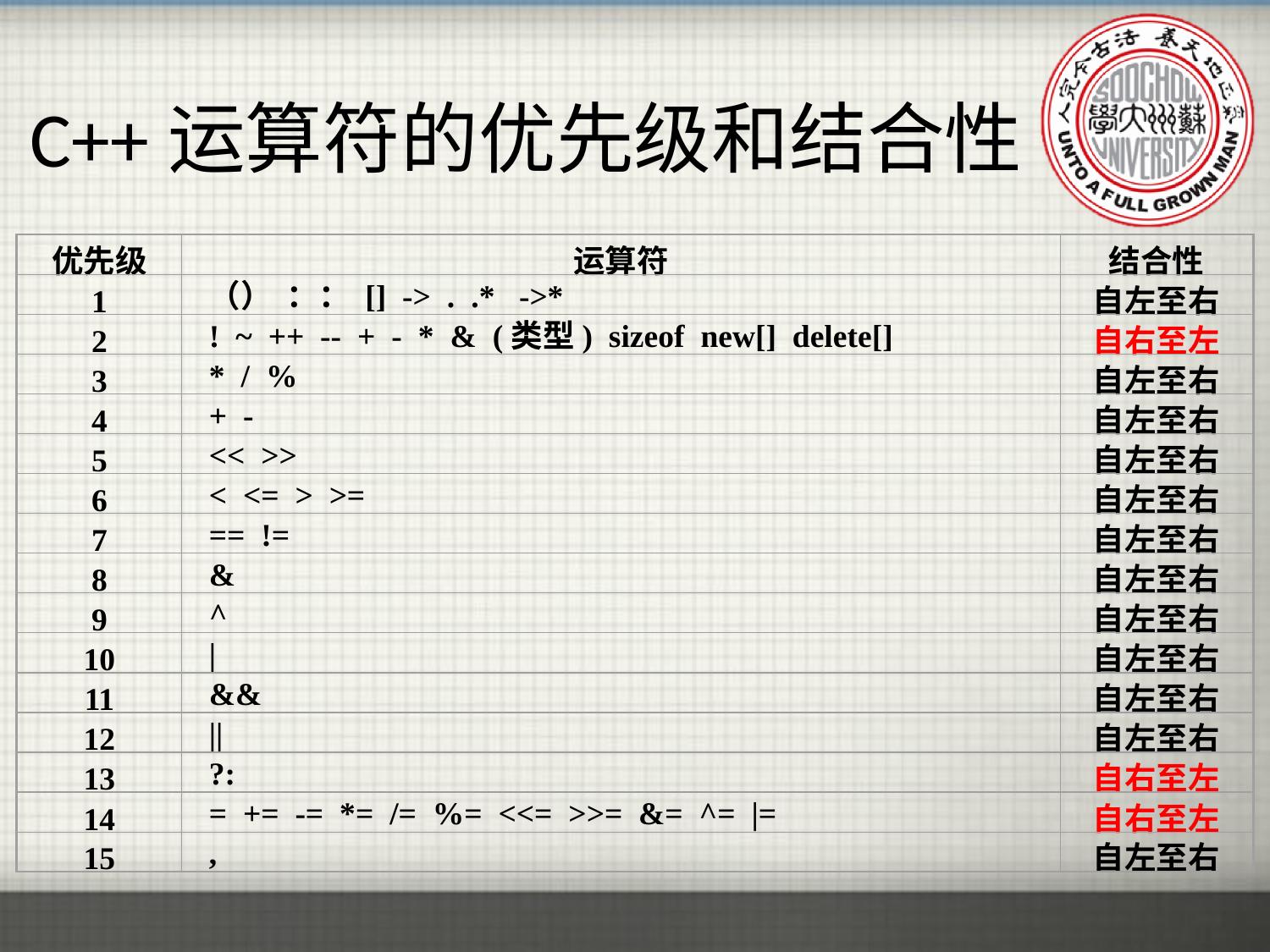

# C++运算符的优先级和结合性

优先级

运算符

结合性

1

（）  ：： []  ->  .  .*   ->*

自左至右

2

!  ~  ++  --  +  -  *  &  (类型)  sizeof  new[]  delete[]

自右至左

3

*  /  %

自左至右

4

+  -

自左至右

5

<<  >>

自左至右

6

<  <=  >  >=

自左至右

7

==  !=

自左至右

8

&

自左至右

9

^

自左至右

10

|

自左至右

11

&&

自左至右

12

||

自左至右

13

?:

自右至左

14

=  +=  -=  *=  /=  %=  <<=  >>=  &=  ^=  |=

自右至左

15

,

自左至右